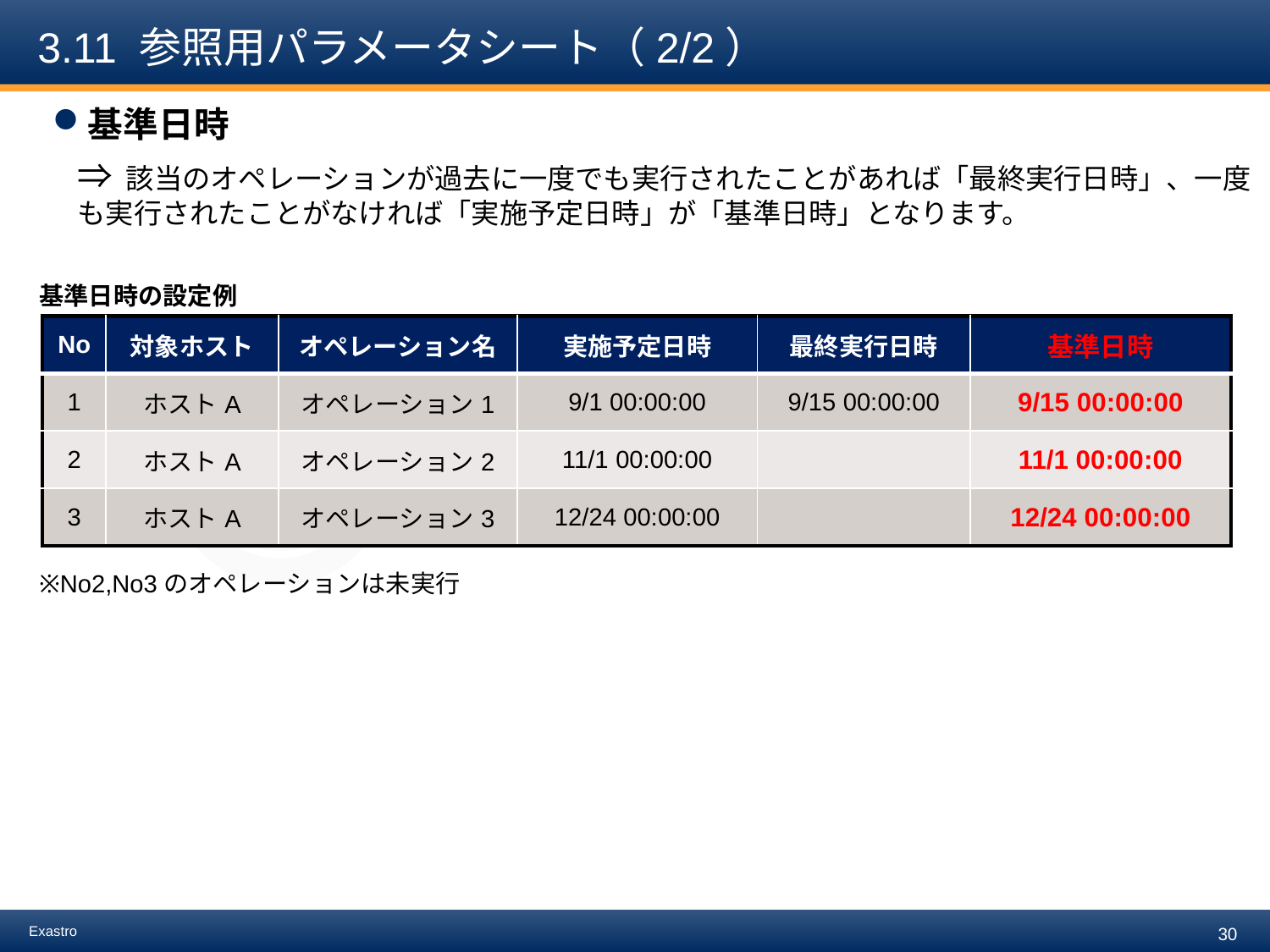

# 3.11 参照用パラメータシート（2/2）
基準日時
⇒ 該当のオペレーションが過去に一度でも実行されたことがあれば「最終実行日時」、一度も実行されたことがなければ「実施予定日時」が「基準日時」となります。
基準日時の設定例
| No | 対象ホスト | オペレーション名 | 実施予定日時 | 最終実行日時 | 基準日時 |
| --- | --- | --- | --- | --- | --- |
| 1 | ホストA | オペレーション1 | 9/1 00:00:00 | 9/15 00:00:00 | 9/15 00:00:00 |
| 2 | ホストA | オペレーション2 | 11/1 00:00:00 |  | 11/1 00:00:00 |
| 3 | ホストA | オペレーション3 | 12/24 00:00:00 |  | 12/24 00:00:00 |
※No2,No3のオペレーションは未実行